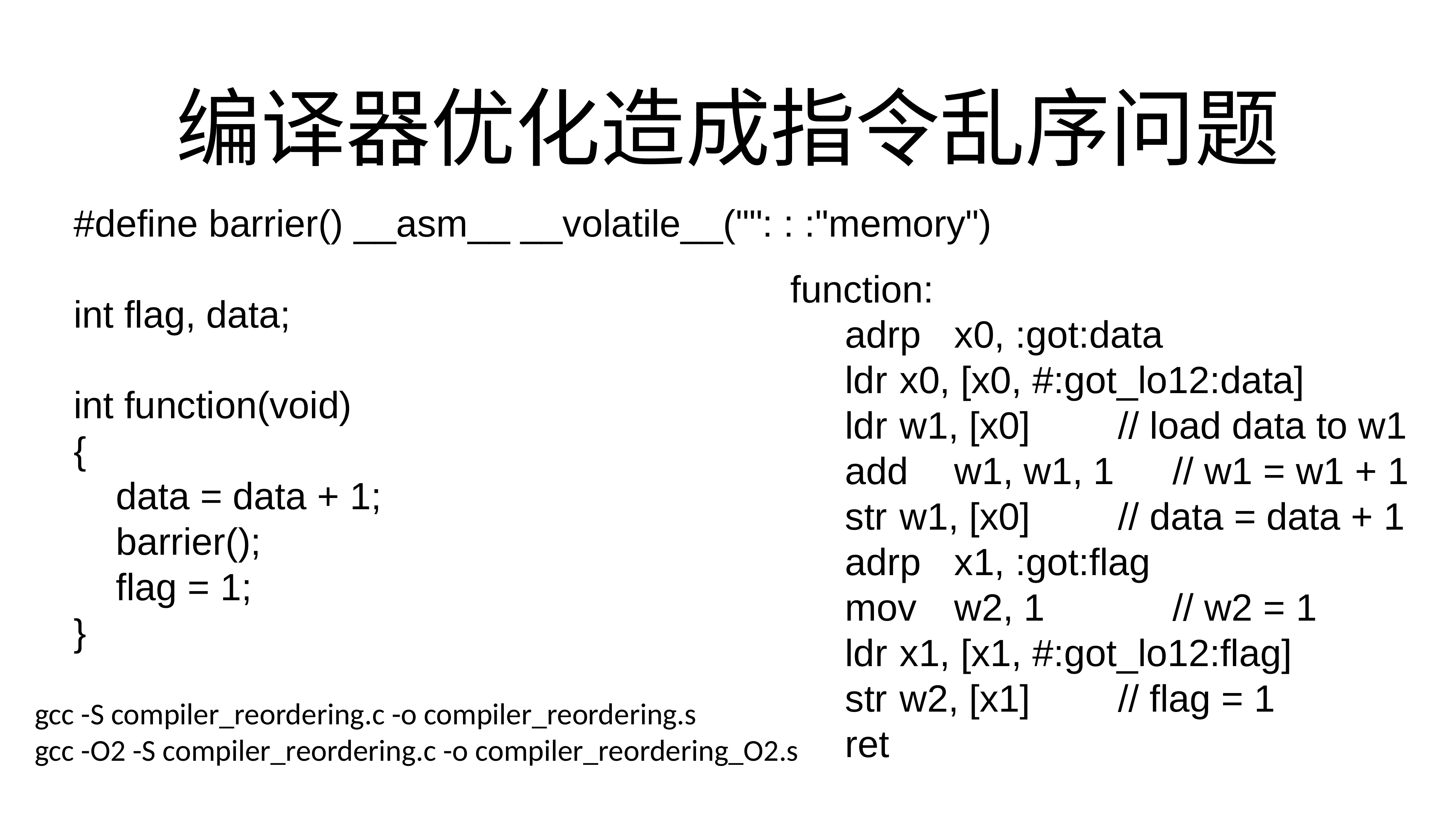

# 编译器优化造成指令乱序问题
#define barrier() __asm__ __volatile__("": : :"memory")

int flag, data;

int function(void)
{
    data = data + 1;
    barrier();
    flag = 1;
}
function:
	adrp	x0, :got:data
	ldr	x0, [x0, #:got_lo12:data]
	ldr	w1, [x0]		// load data to w1
	add	w1, w1, 1		// w1 = w1 + 1
	str	w1, [x0]		// data = data + 1
	adrp	x1, :got:flag
	mov	w2, 1			// w2 = 1
	ldr	x1, [x1, #:got_lo12:flag]
	str	w2, [x1]		// flag = 1
	ret
gcc -S compiler_reordering.c -o compiler_reordering.s
gcc -O2 -S compiler_reordering.c -o compiler_reordering_O2.s